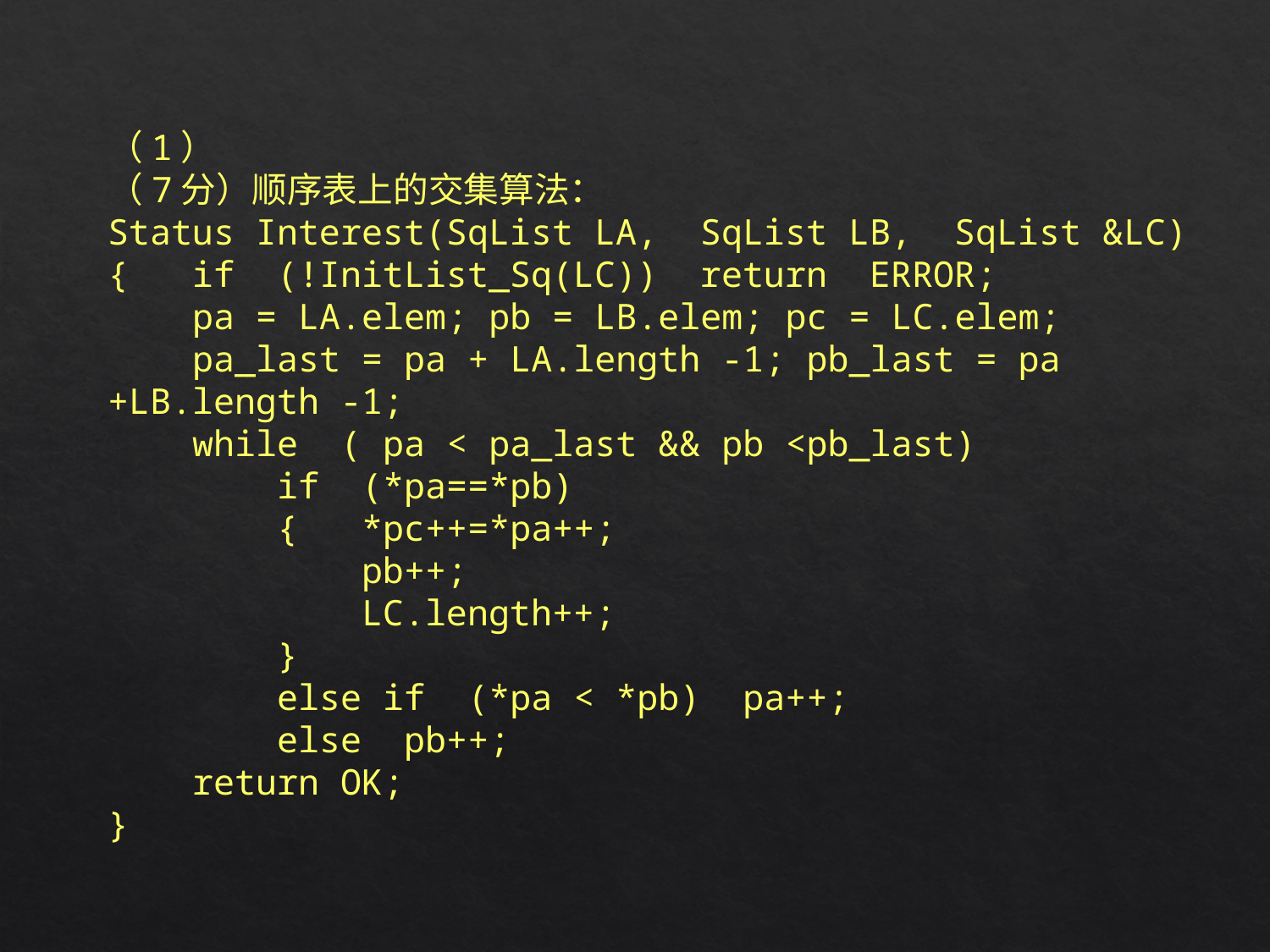

#
（1）
（7分）顺序表上的交集算法：
Status Interest(SqList LA,  SqList LB,  SqList &LC)
{   if  (!InitList_Sq(LC))  return  ERROR;
    pa = LA.elem; pb = LB.elem; pc = LC.elem;
    pa_last = pa + LA.length -1; pb_last = pa +LB.length -1;
    while  ( pa < pa_last && pb <pb_last)
        if  (*pa==*pb)
        {   *pc++=*pa++;
            pb++;
            LC.length++;
        }
        else if  (*pa < *pb)  pa++;
        else  pb++;
    return OK;
}